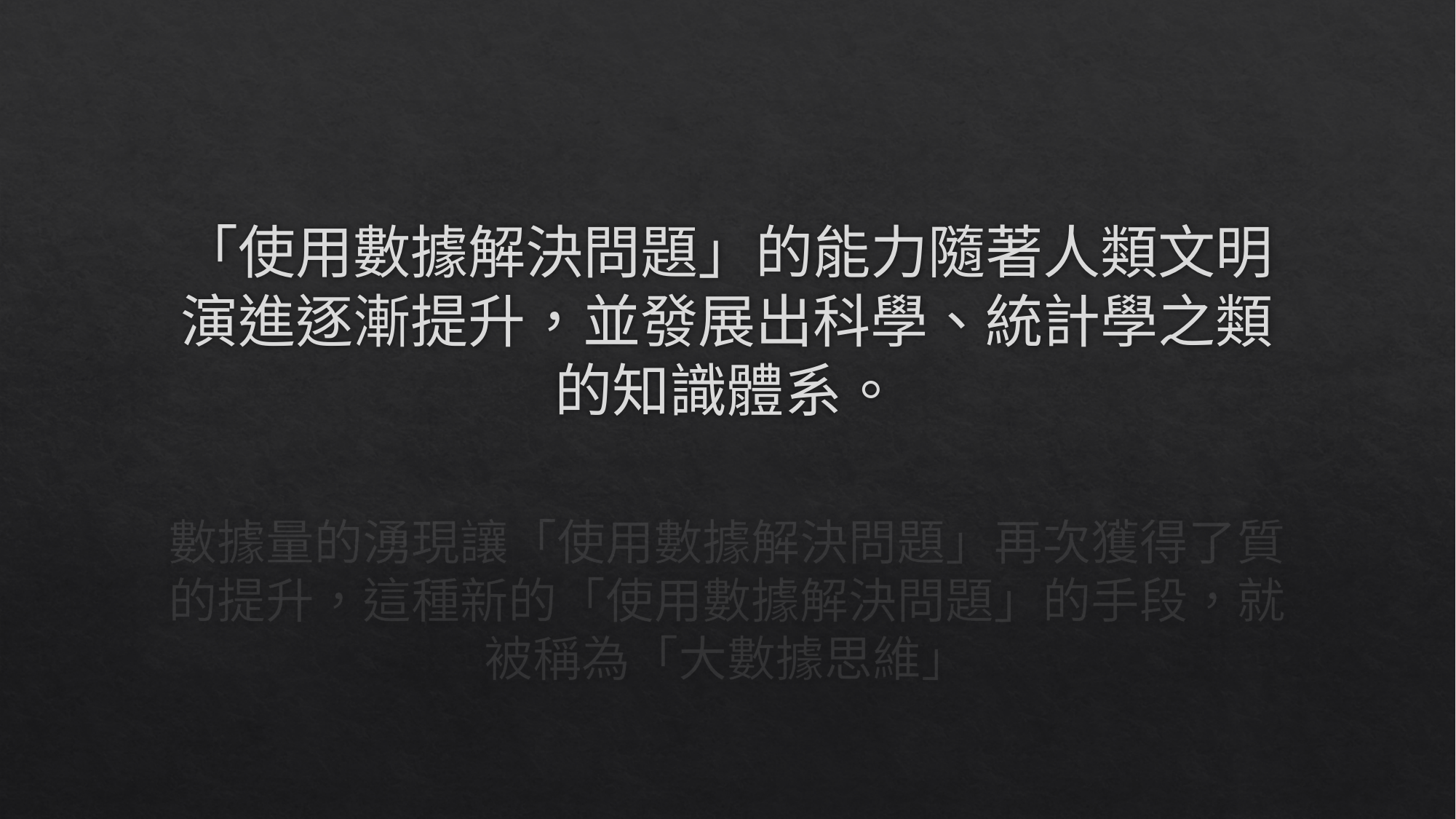

# 「使用數據解決問題」的能力隨著人類文明演進逐漸提升，並發展出科學、統計學之類的知識體系。

數據量的湧現讓「使用數據解決問題」再次獲得了質的提升，這種新的「使用數據解決問題」的手段，就被稱為「大數據思維」